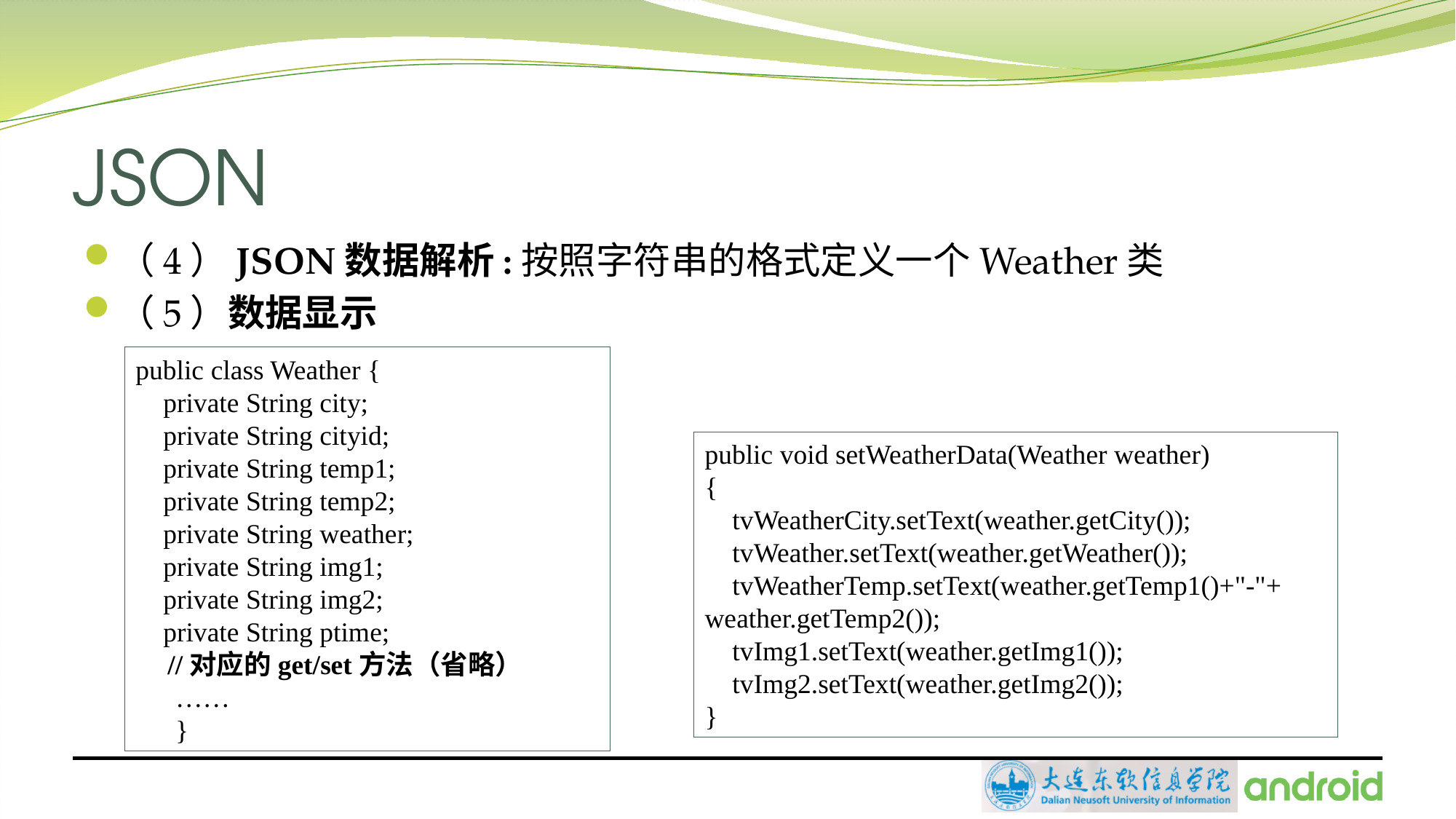

# JSON
（4）JSON数据解析:按照字符串的格式定义一个Weather类
（5）数据显示
public class Weather {
    private String city;
    private String cityid;
    private String temp1;
    private String temp2;
    private String weather;
    private String img1;
    private String img2;
    private String ptime;
//对应的get/set方法（省略）
……
}
public void setWeatherData(Weather weather)
{
    tvWeatherCity.setText(weather.getCity());
    tvWeather.setText(weather.getWeather());
    tvWeatherTemp.setText(weather.getTemp1()+"-"+ weather.getTemp2());
    tvImg1.setText(weather.getImg1());
    tvImg2.setText(weather.getImg2());
}